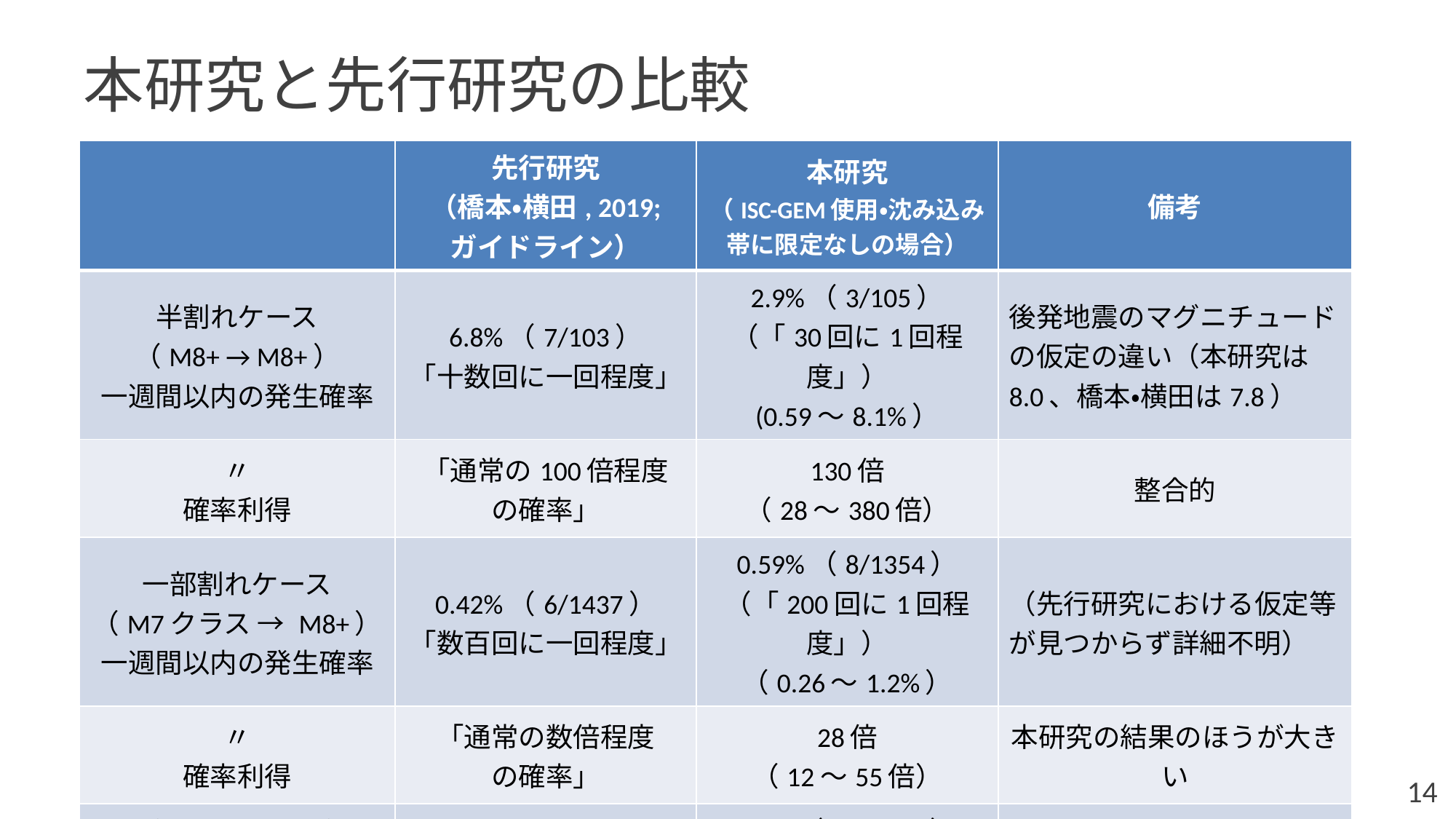

# 本研究と先行研究の比較
|  | 先行研究 （橋本・横田, 2019; ガイドライン） | 本研究 （ISC-GEM使用・沈み込み帯に限定なしの場合） | 備考 |
| --- | --- | --- | --- |
| 半割れケース （M8+ → M8+） 一週間以内の発生確率 | 6.8%（7/103） 「十数回に一回程度」 | 2.9%（3/105） （「30回に1回程度」） (0.59〜8.1%） | 後発地震のマグニチュードの仮定の違い（本研究は8.0、橋本・横田は7.8） |
| 〃 確率利得 | 「通常の100倍程度 の確率」 | 130倍 （28〜380倍） | 整合的 |
| 一部割れケース （M7クラス → M8+） 一週間以内の発生確率 | 0.42%（6/1437） 「数百回に一回程度」 | 0.59%（8/1354） （「200回に1回程度」） （0.26〜1.2%） | （先行研究における仮定等が見つからず詳細不明） |
| 〃 確率利得 | 「通常の数倍程度 の確率」 | 28倍 （12〜55倍） | 本研究の結果のほうが大きい |
| M7クラス → M7クラス 一週間以内の発生確率 | ー | 5.2%（71/1354） （「20回に1回程度」） | 期待される通り、「半割れケース」と同程度の確率 |
14